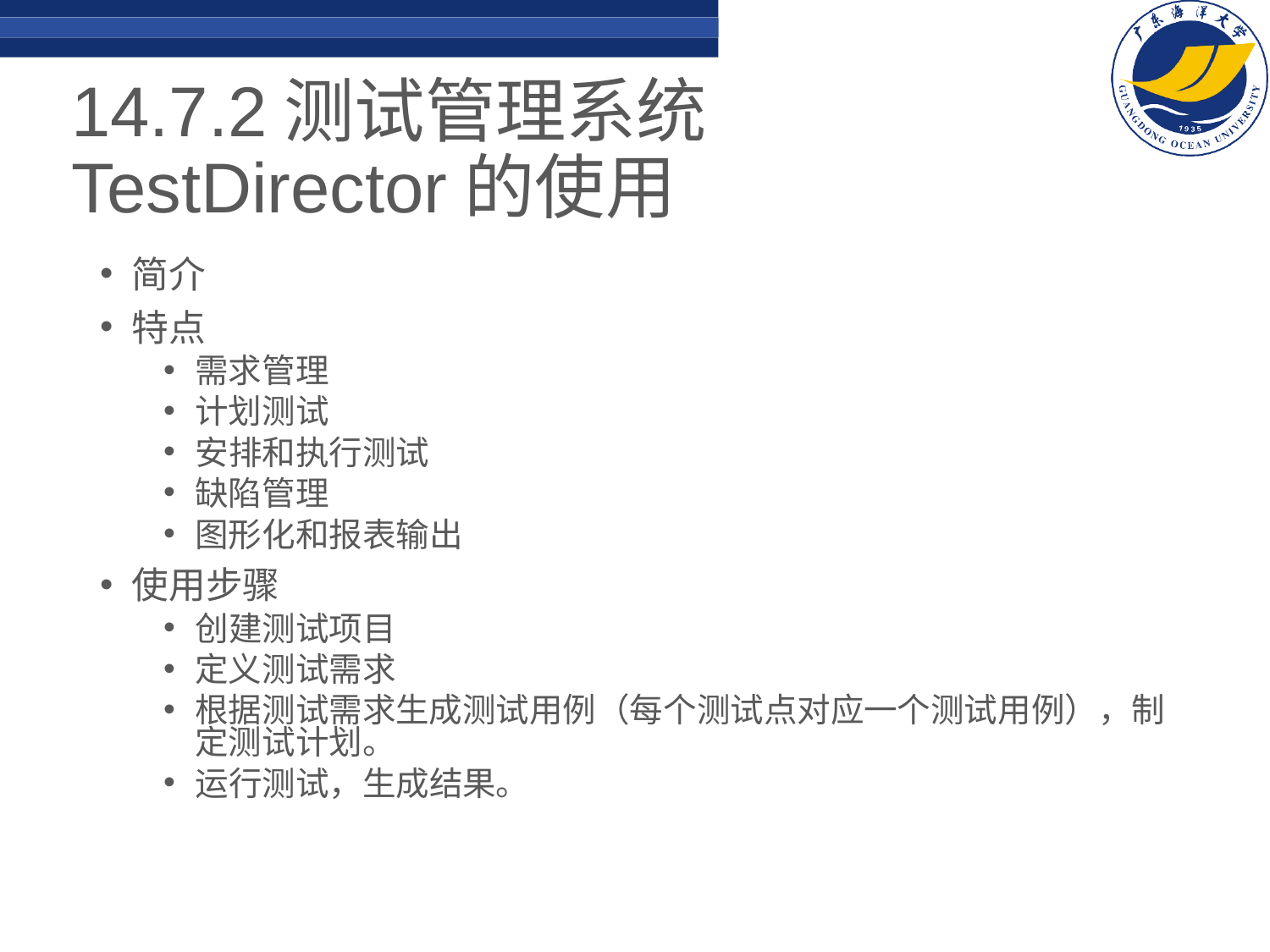

# 14.7.2测试管理系统TestDirector的使用
简介
特点
需求管理
计划测试
安排和执行测试
缺陷管理
图形化和报表输出
使用步骤
创建测试项目
定义测试需求
根据测试需求生成测试用例（每个测试点对应一个测试用例），制定测试计划。
运行测试，生成结果。
29